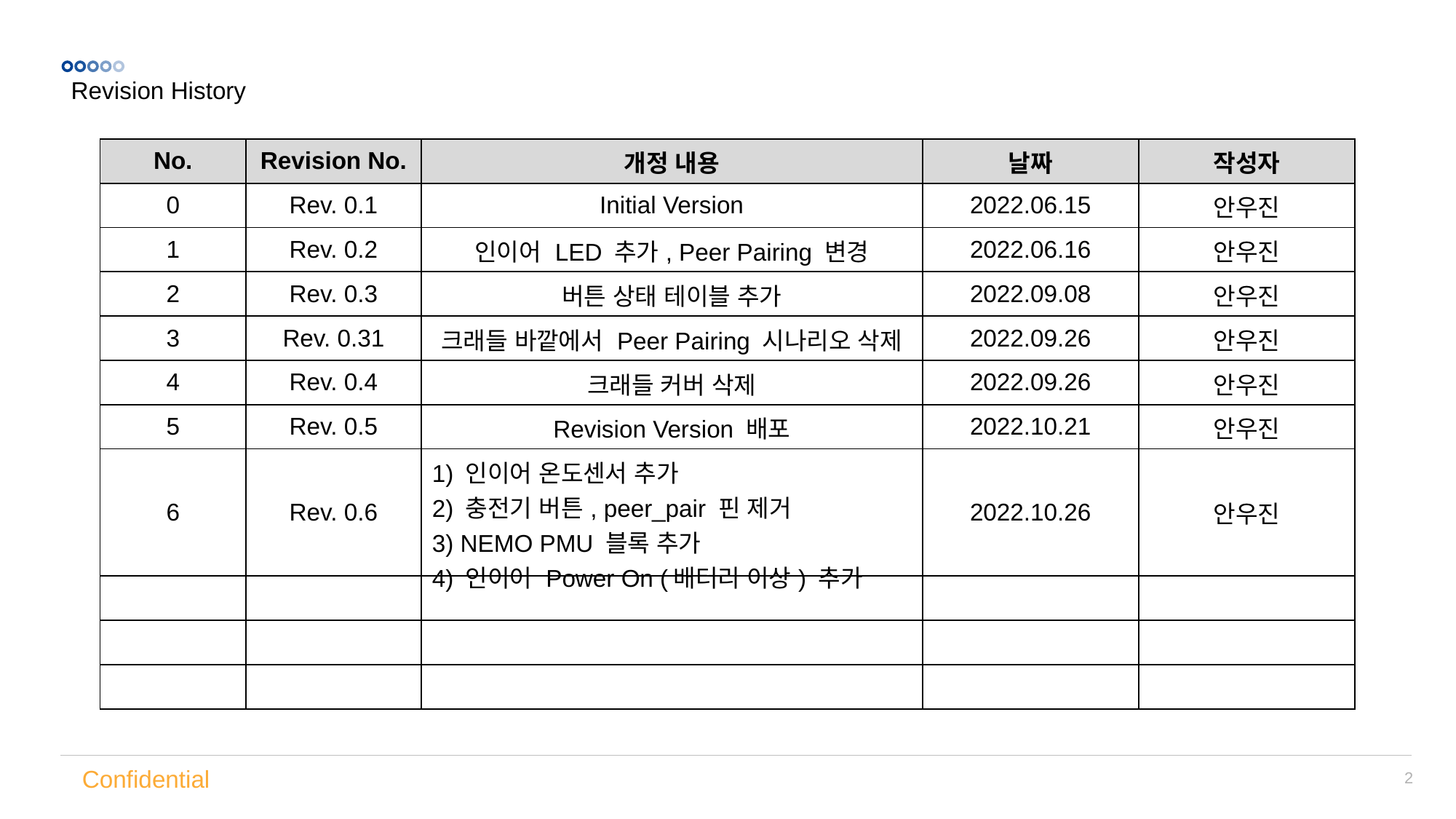

Revision History
| No. | Revision No. | 개정 내용 | 날짜 | 작성자 |
| --- | --- | --- | --- | --- |
| 0 | Rev. 0.1 | Initial Version | 2022.06.15 | 안우진 |
| 1 | Rev. 0.2 | 인이어 LED 추가, Peer Pairing 변경 | 2022.06.16 | 안우진 |
| 2 | Rev. 0.3 | 버튼 상태 테이블 추가 | 2022.09.08 | 안우진 |
| 3 | Rev. 0.31 | 크래들 바깥에서 Peer Pairing 시나리오 삭제 | 2022.09.26 | 안우진 |
| 4 | Rev. 0.4 | 크래들 커버 삭제 | 2022.09.26 | 안우진 |
| 5 | Rev. 0.5 | Revision Version 배포 | 2022.10.21 | 안우진 |
| 6 | Rev. 0.6 | 1) 인이어 온도센서 추가 2) 충전기 버튼, peer\_pair 핀 제거 3) NEMO PMU 블록 추가 4) 인이어 Power On (배터리 이상) 추가 | 2022.10.26 | 안우진 |
|  |  |  |  |  |
|  |  |  |  |  |
|  |  |  |  |  |
2